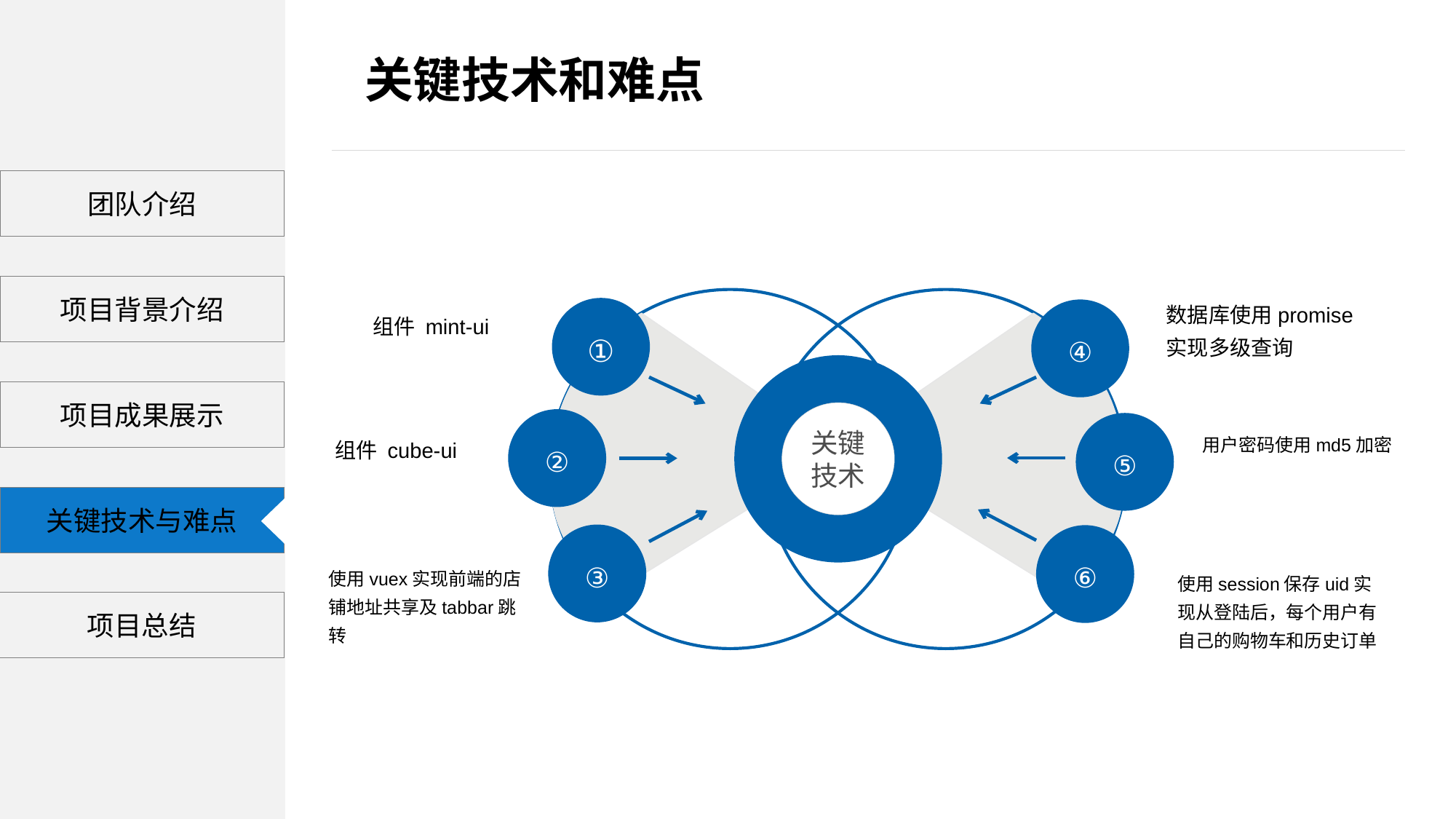

关键技术和难点
团队介绍
项目背景介绍

数据库使用promise 实现多级查询
①
④
    组件 mint-ui

关键技术
项目成果展示
②
⑤
用户密码使用md5加密
     组件 cube-ui
关键技术与难点

③
⑥
使用vuex实现前端的店铺地址共享及tabbar跳转
使用session保存uid实现从登陆后，每个用户有自己的购物车和历史订单
项目总结